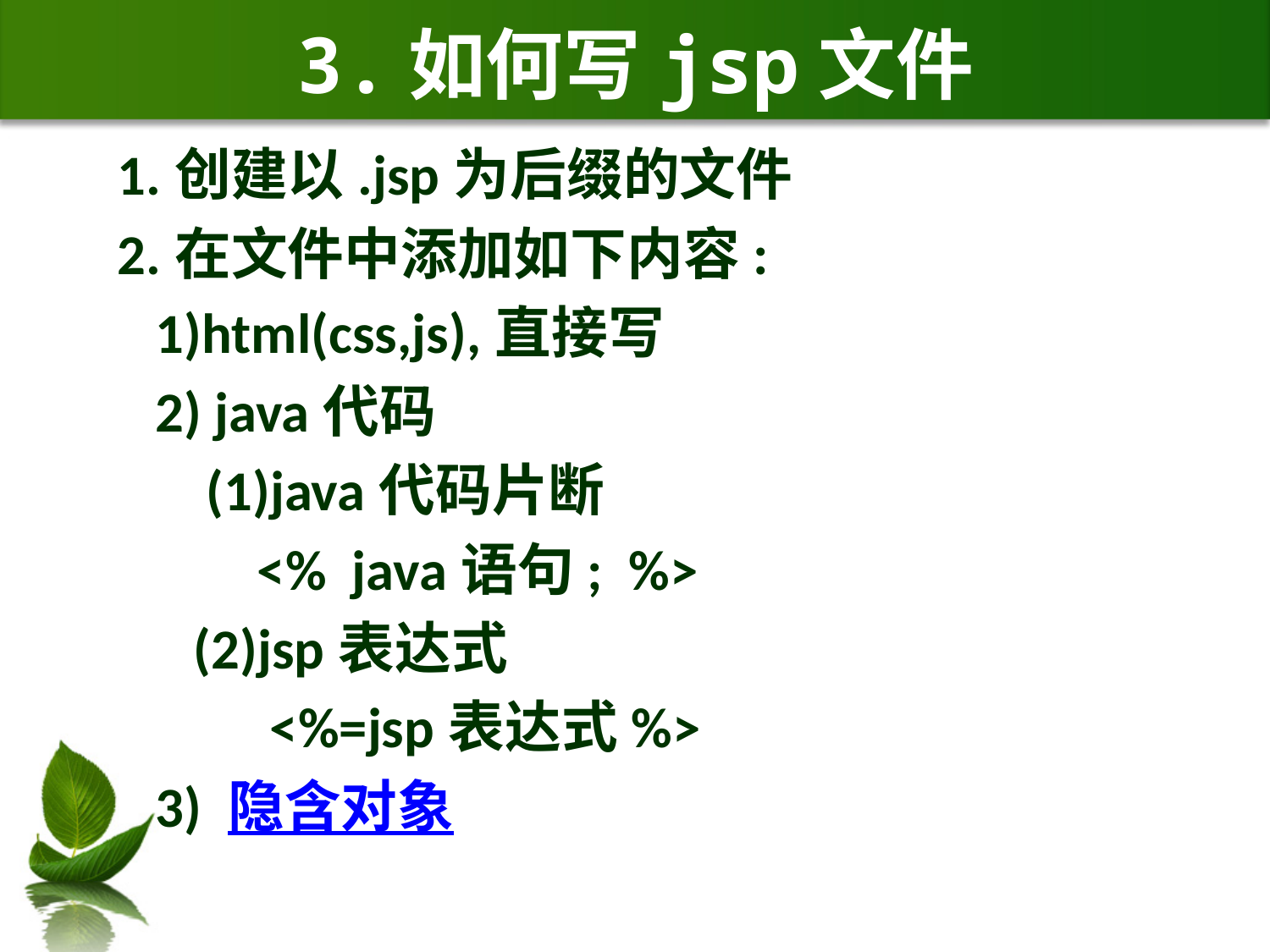

# 3.如何写jsp文件
1.创建以.jsp为后缀的文件
2.在文件中添加如下内容:
   1)html(css,js),直接写
   2) java代码
       (1)java代码片断
           <%  java语句;  %>
      (2)jsp表达式
            <%=jsp表达式%>
   3) 隐含对象